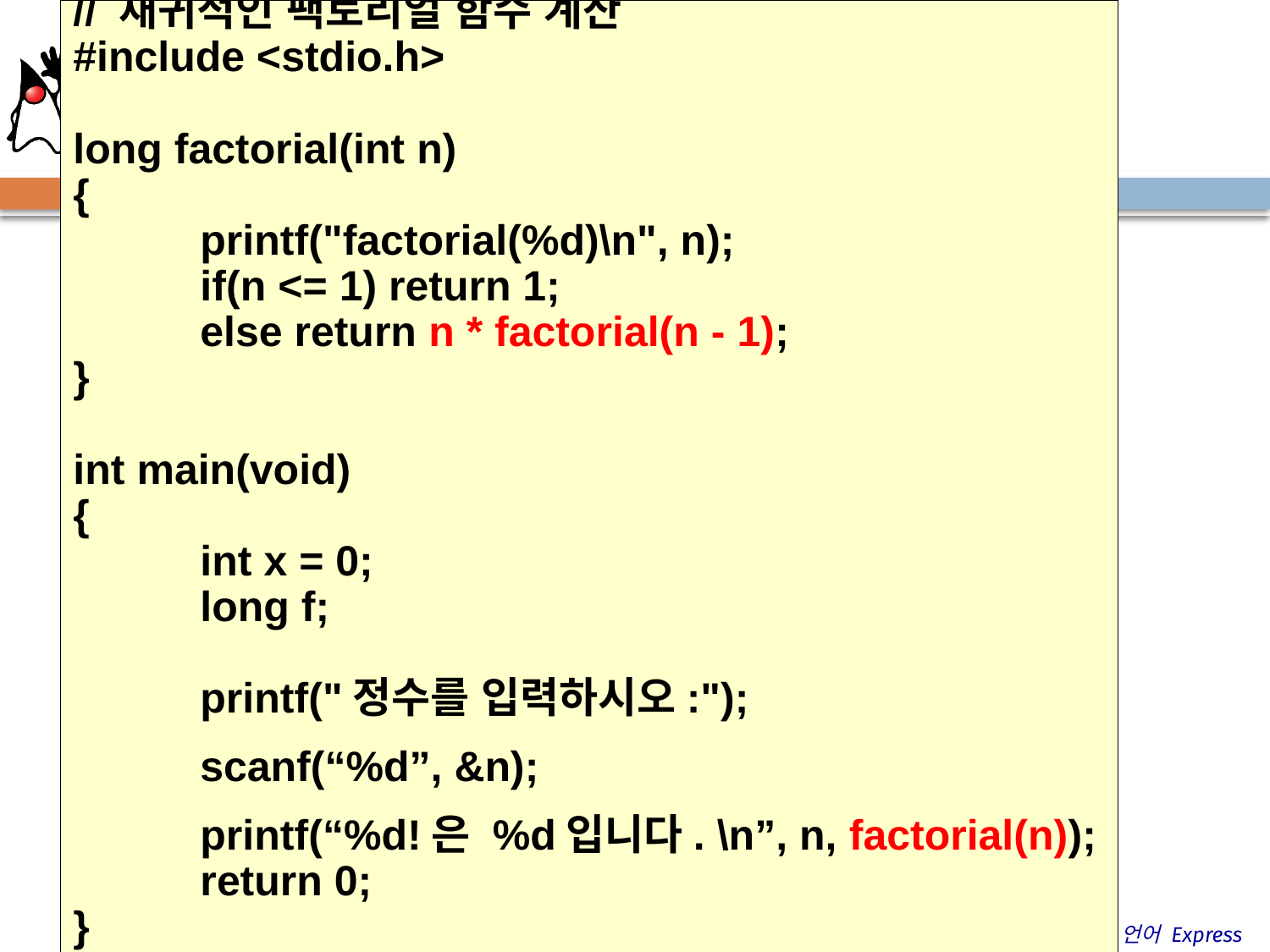

// 재귀적인 팩토리얼 함수 계산
#include <stdio.h>

long factorial(int n)
{
	printf("factorial(%d)\n", n);
	if(n <= 1) return 1;
	else return n * factorial(n - 1);
}

int main(void)
{
	int x = 0;
	long f;

	printf("정수를 입력하시오:");
	scanf(“%d”, &n);
	printf(“%d!은 %d입니다. \n”, n, factorial(n));
	return 0;
}

# 팩토리얼 계산